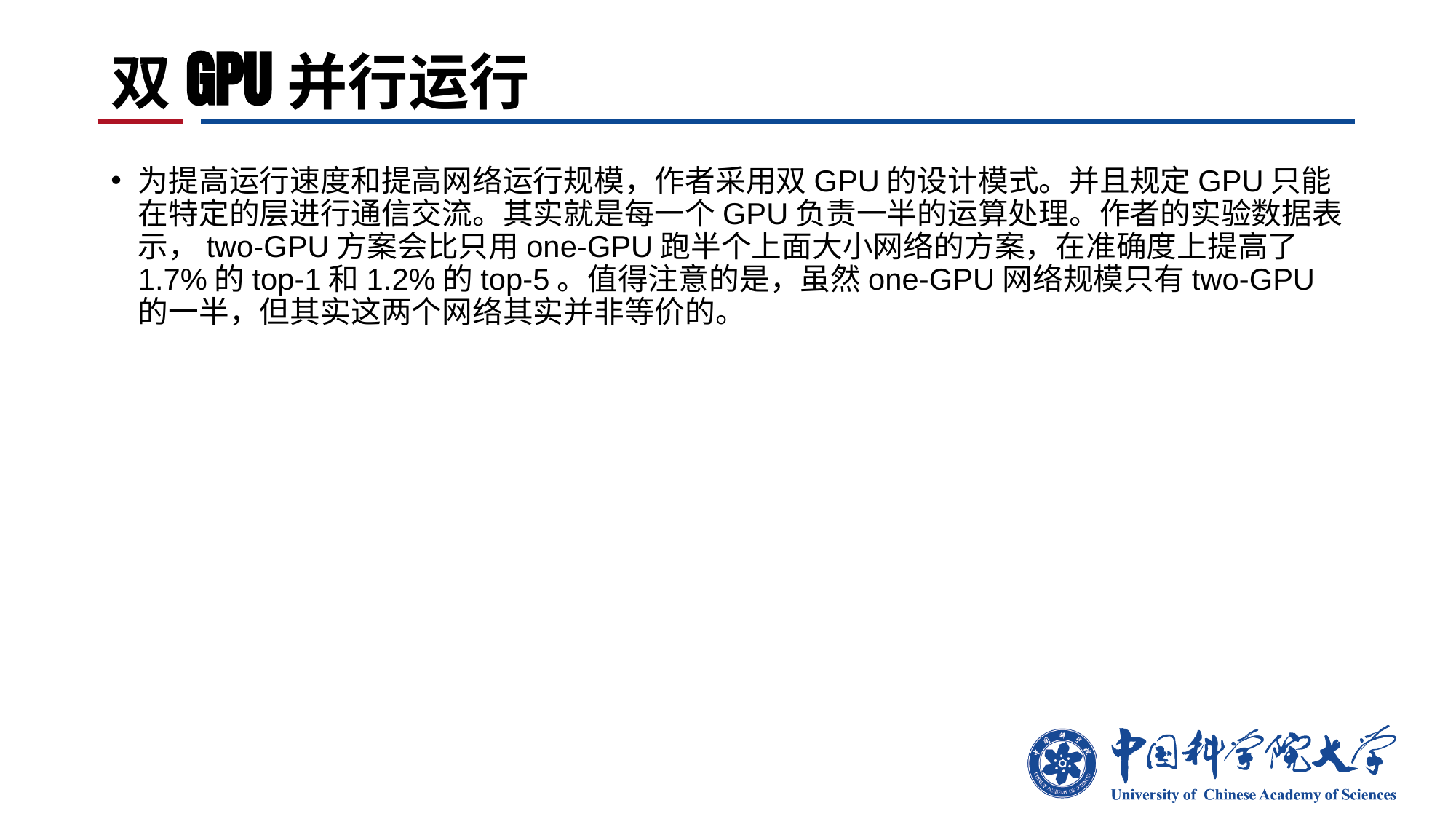

# 双GPU并行运行
为提高运行速度和提高网络运行规模，作者采用双GPU的设计模式。并且规定GPU只能在特定的层进行通信交流。其实就是每一个GPU负责一半的运算处理。作者的实验数据表示，two-GPU方案会比只用one-GPU跑半个上面大小网络的方案，在准确度上提高了1.7%的top-1和1.2%的top-5。值得注意的是，虽然one-GPU网络规模只有two-GPU的一半，但其实这两个网络其实并非等价的。